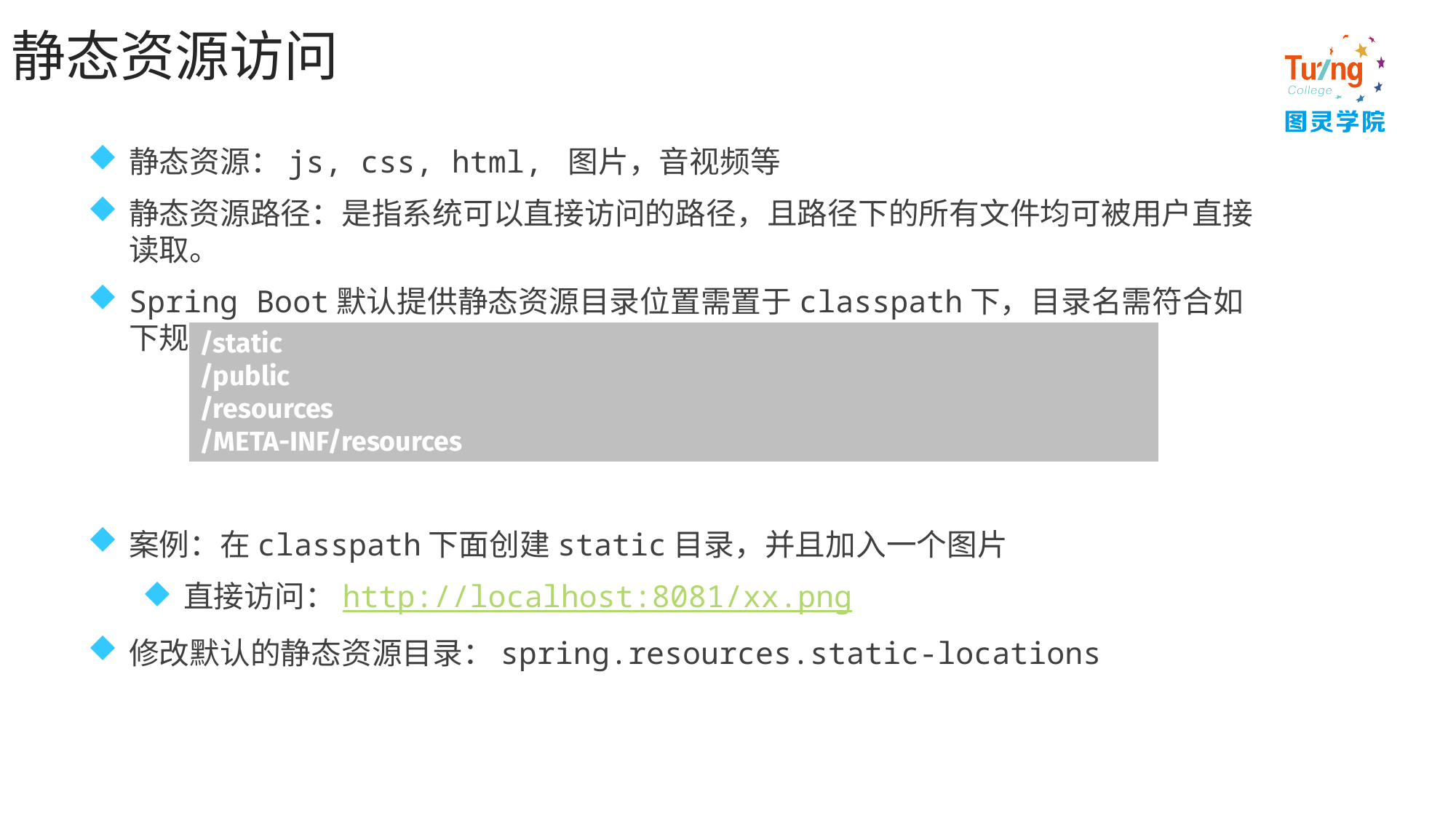

# 静态资源访问
静态资源：js, css, html, 图片，音视频等
静态资源路径：是指系统可以直接访问的路径，且路径下的所有文件均可被用户直接读取。
Spring Boot默认提供静态资源目录位置需置于classpath下，目录名需符合如下规则：

案例：在classpath下面创建static目录，并且加入一个图片
直接访问：http://localhost:8081/xx.png
修改默认的静态资源目录：spring.resources.static-locations
| /static /public /resources /META-INF/resources |
| --- |